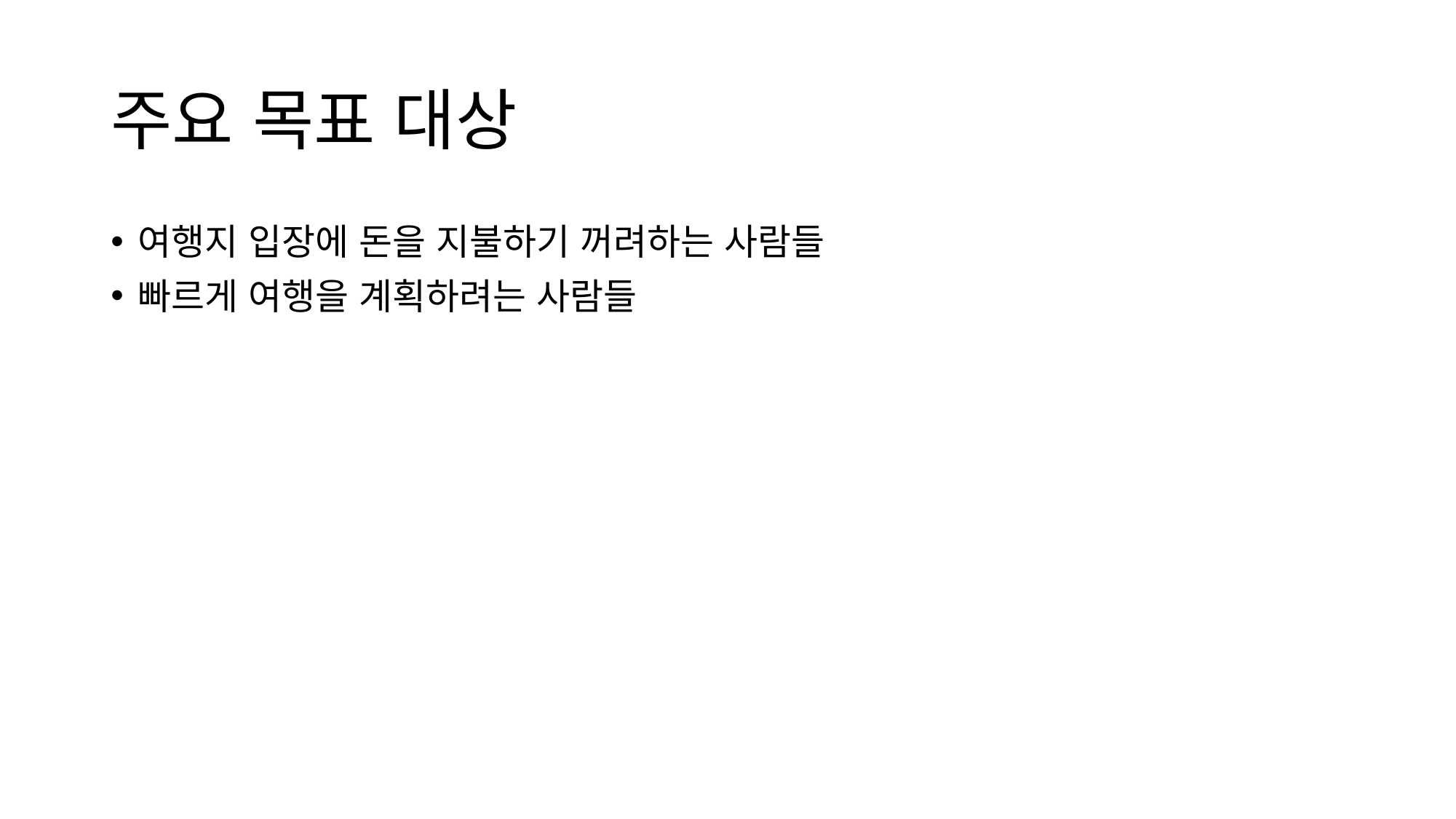

# 주요 목표 대상
여행지 입장에 돈을 지불하기 꺼려하는 사람들
빠르게 여행을 계획하려는 사람들